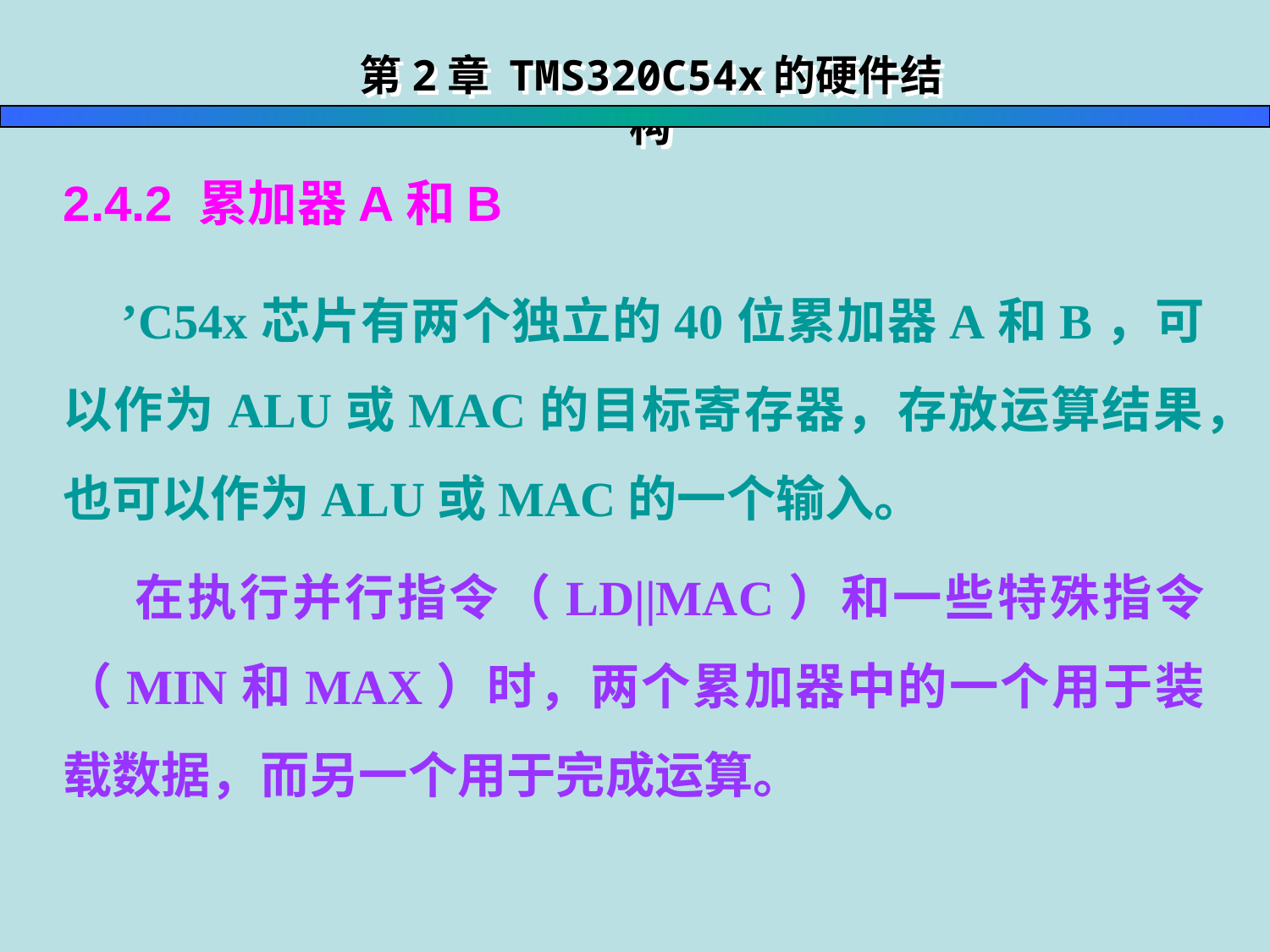

第2章 TMS320C54x的硬件结构

2.4.2 累加器A和B
    ’C54x芯片有两个独立的40位累加器A和B，可以作为ALU或MAC的目标寄存器，存放运算结果，也可以作为ALU或MAC的一个输入。
    在执行并行指令（LD||MAC）和一些特殊指令（MIN和MAX）时，两个累加器中的一个用于装载数据，而另一个用于完成运算。
49